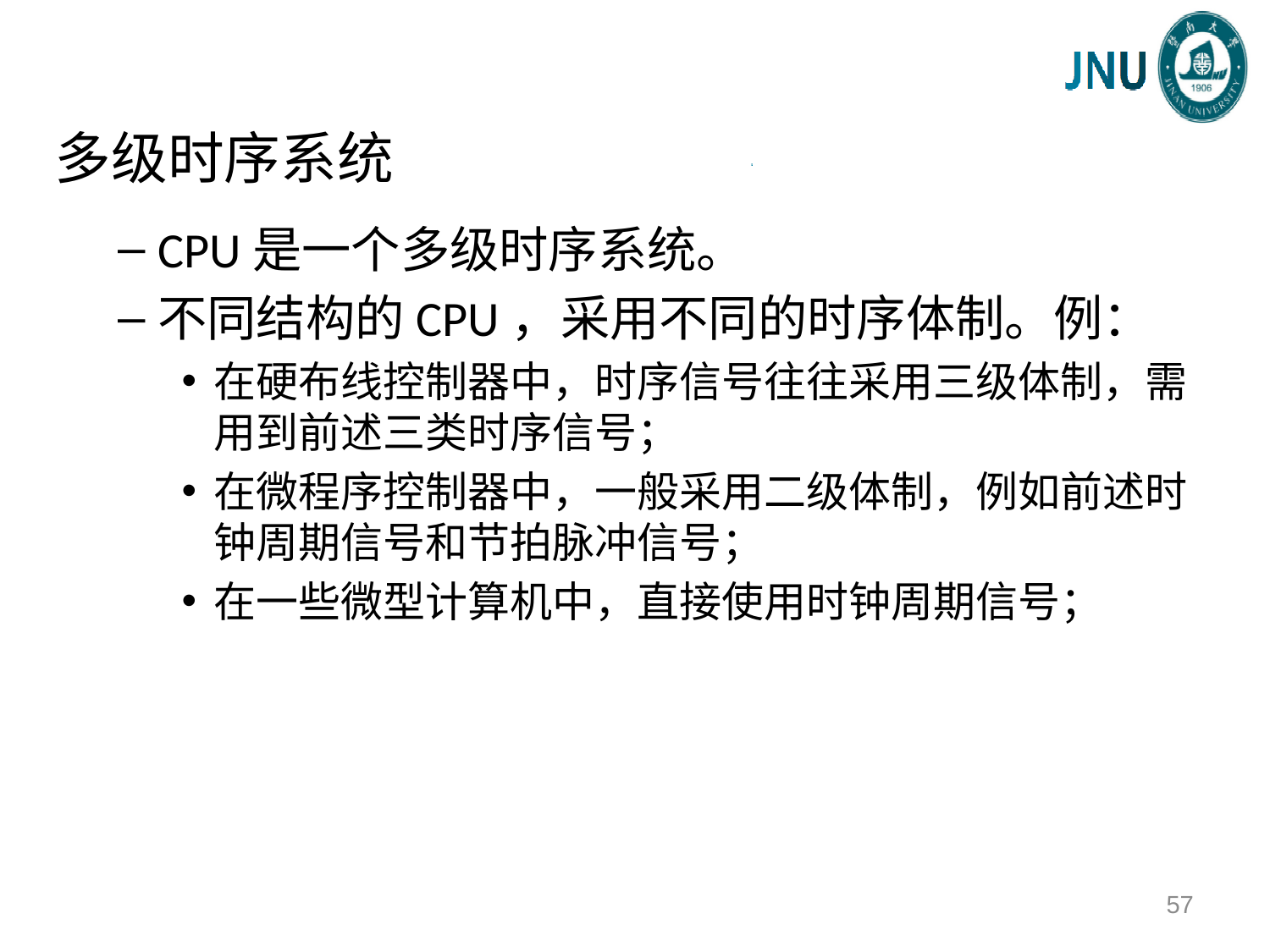

多级时序系统
CPU是一个多级时序系统。
不同结构的CPU，采用不同的时序体制。例：
在硬布线控制器中，时序信号往往采用三级体制，需用到前述三类时序信号；
在微程序控制器中，一般采用二级体制，例如前述时钟周期信号和节拍脉冲信号；
在一些微型计算机中，直接使用时钟周期信号；

57